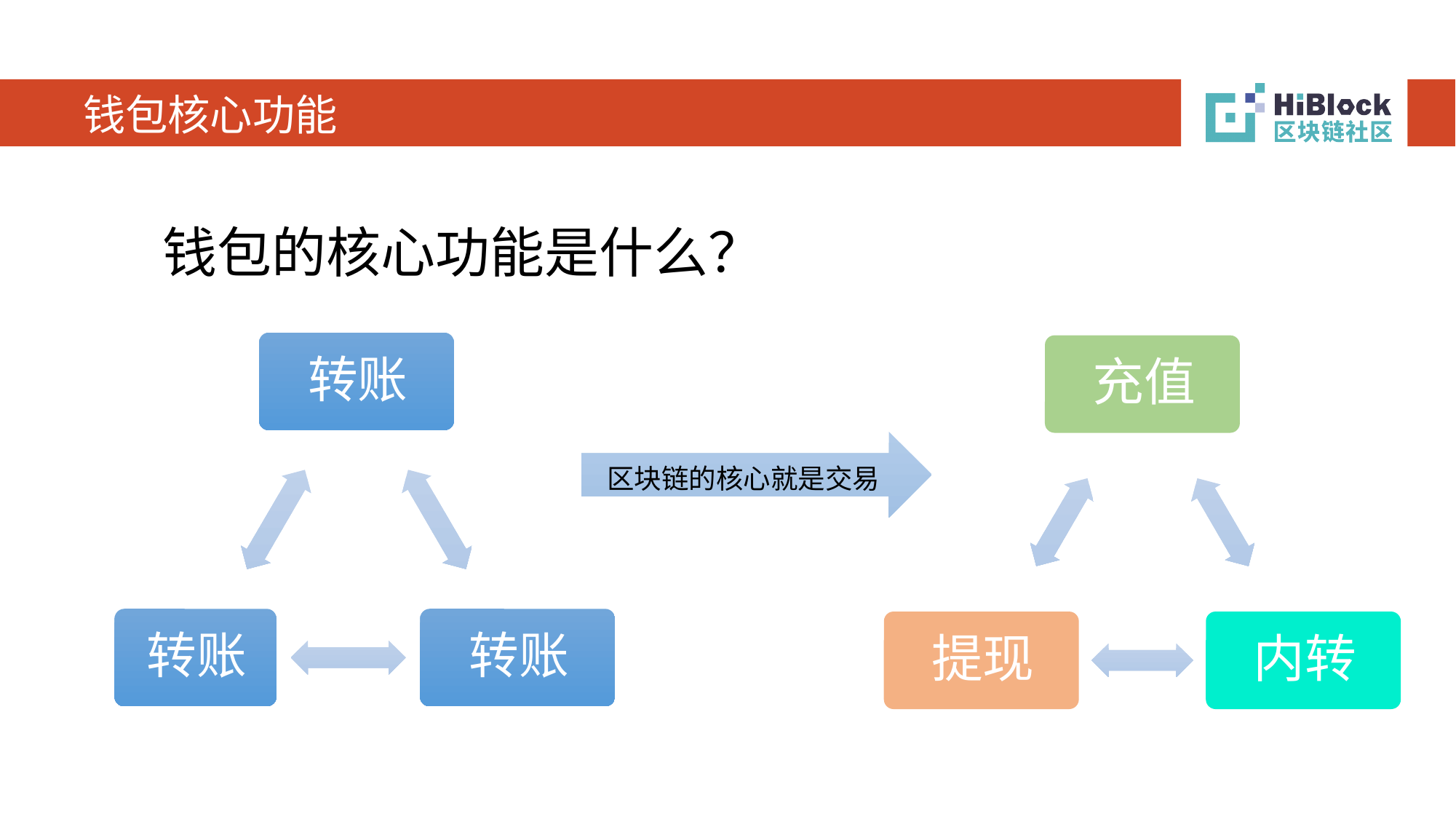

# 钱包核心功能
钱包的核心功能是什么？
转账

转账

转账

充值

内转

提现

区块链的核心就是交易